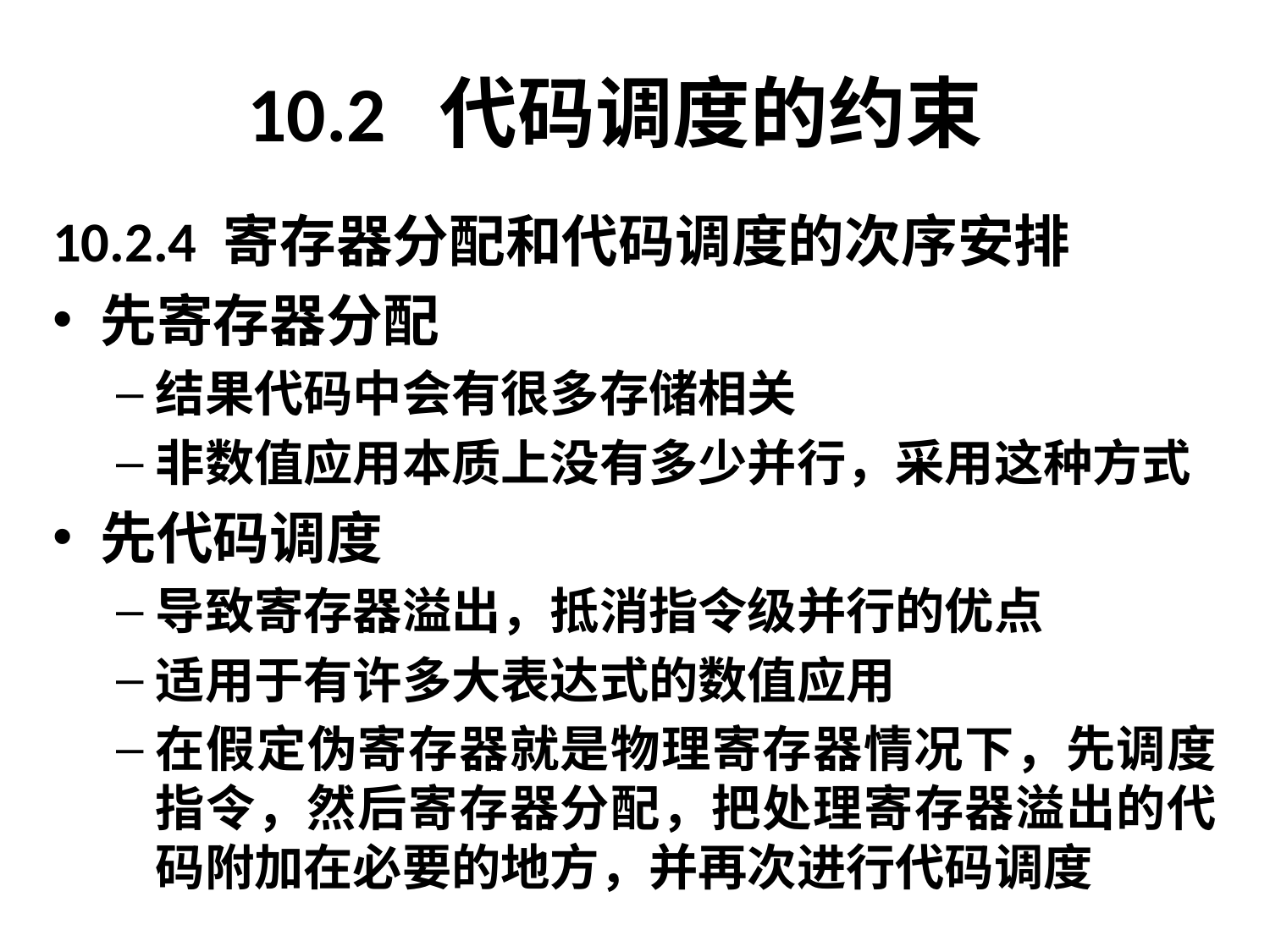

# 10.2  代码调度的约束
10.2.4 寄存器分配和代码调度的次序安排
先寄存器分配
结果代码中会有很多存储相关
非数值应用本质上没有多少并行，采用这种方式
先代码调度
导致寄存器溢出，抵消指令级并行的优点
适用于有许多大表达式的数值应用
在假定伪寄存器就是物理寄存器情况下，先调度指令，然后寄存器分配，把处理寄存器溢出的代码附加在必要的地方，并再次进行代码调度